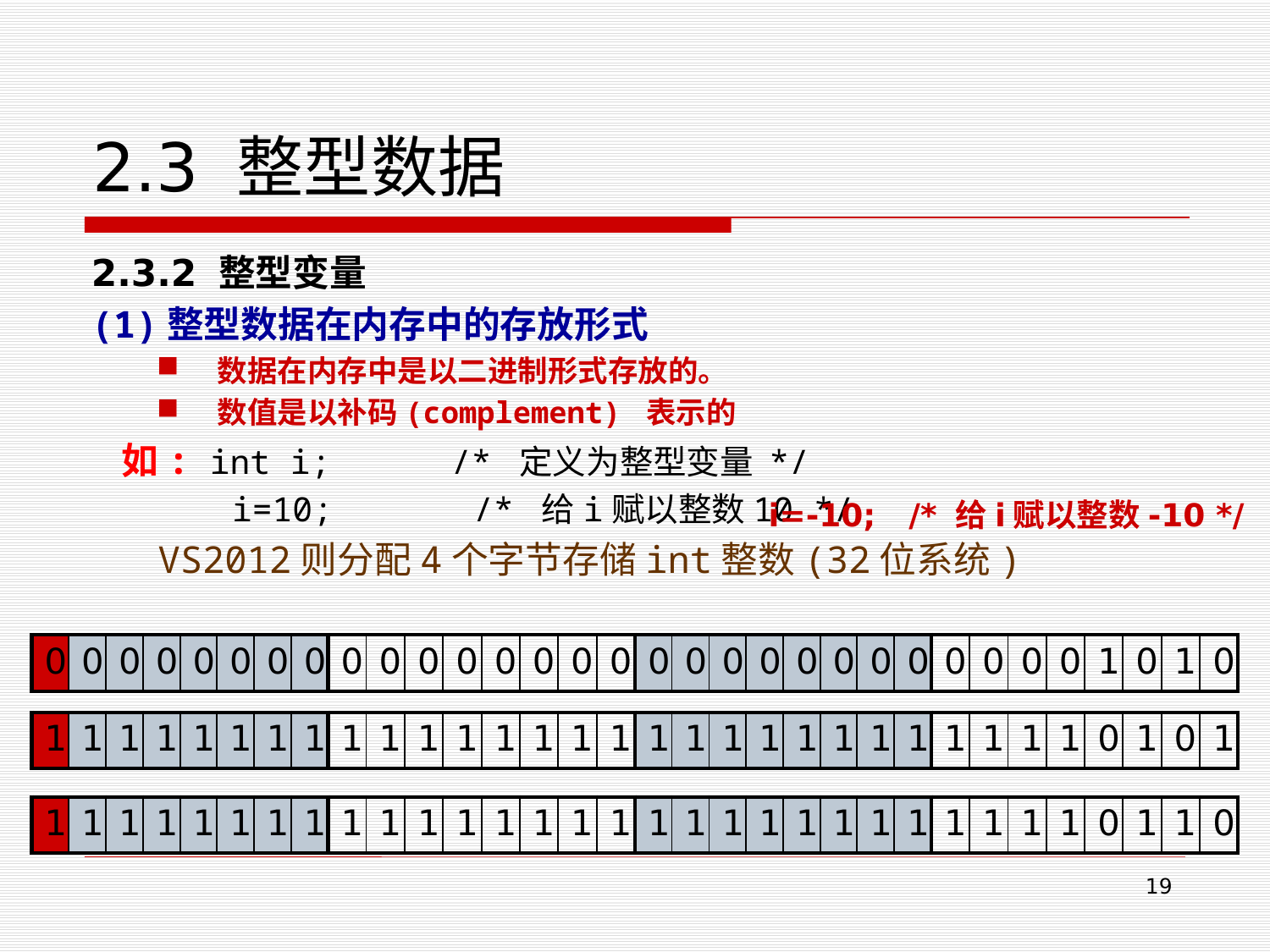

# 2.3 整型数据
2.3.2 整型变量
(1)整型数据在内存中的存放形式
数据在内存中是以二进制形式存放的。
数值是以补码(complement) 表示的
   如: int i;      /* 定义为整型变量 */
       i=10;       /* 给i赋以整数10 */
   VS2012则分配4个字节存储int整数(32位系统)
i=-10;   /* 给i赋以整数-10 */
| 0 | 0 | 0 | 0 | 0 | 0 | 0 | 0 |
| --- | --- | --- | --- | --- | --- | --- | --- |
| 0 | 0 | 0 | 0 | 0 | 0 | 0 | 0 |
| --- | --- | --- | --- | --- | --- | --- | --- |
| 0 | 0 | 0 | 0 | 0 | 0 | 0 | 0 |
| --- | --- | --- | --- | --- | --- | --- | --- |
| 0 | 0 | 0 | 0 | 1 | 0 | 1 | 0 |
| --- | --- | --- | --- | --- | --- | --- | --- |
| 1 | 1 | 1 | 1 | 1 | 1 | 1 | 1 |
| --- | --- | --- | --- | --- | --- | --- | --- |
| 1 | 1 | 1 | 1 | 1 | 1 | 1 | 1 |
| --- | --- | --- | --- | --- | --- | --- | --- |
| 1 | 1 | 1 | 1 | 1 | 1 | 1 | 1 |
| --- | --- | --- | --- | --- | --- | --- | --- |
| 1 | 1 | 1 | 1 | 0 | 1 | 0 | 1 |
| --- | --- | --- | --- | --- | --- | --- | --- |
| 1 | 1 | 1 | 1 | 1 | 1 | 1 | 1 |
| --- | --- | --- | --- | --- | --- | --- | --- |
| 1 | 1 | 1 | 1 | 1 | 1 | 1 | 1 |
| --- | --- | --- | --- | --- | --- | --- | --- |
| 1 | 1 | 1 | 1 | 1 | 1 | 1 | 1 |
| --- | --- | --- | --- | --- | --- | --- | --- |
| 1 | 1 | 1 | 1 | 0 | 1 | 1 | 0 |
| --- | --- | --- | --- | --- | --- | --- | --- |
19